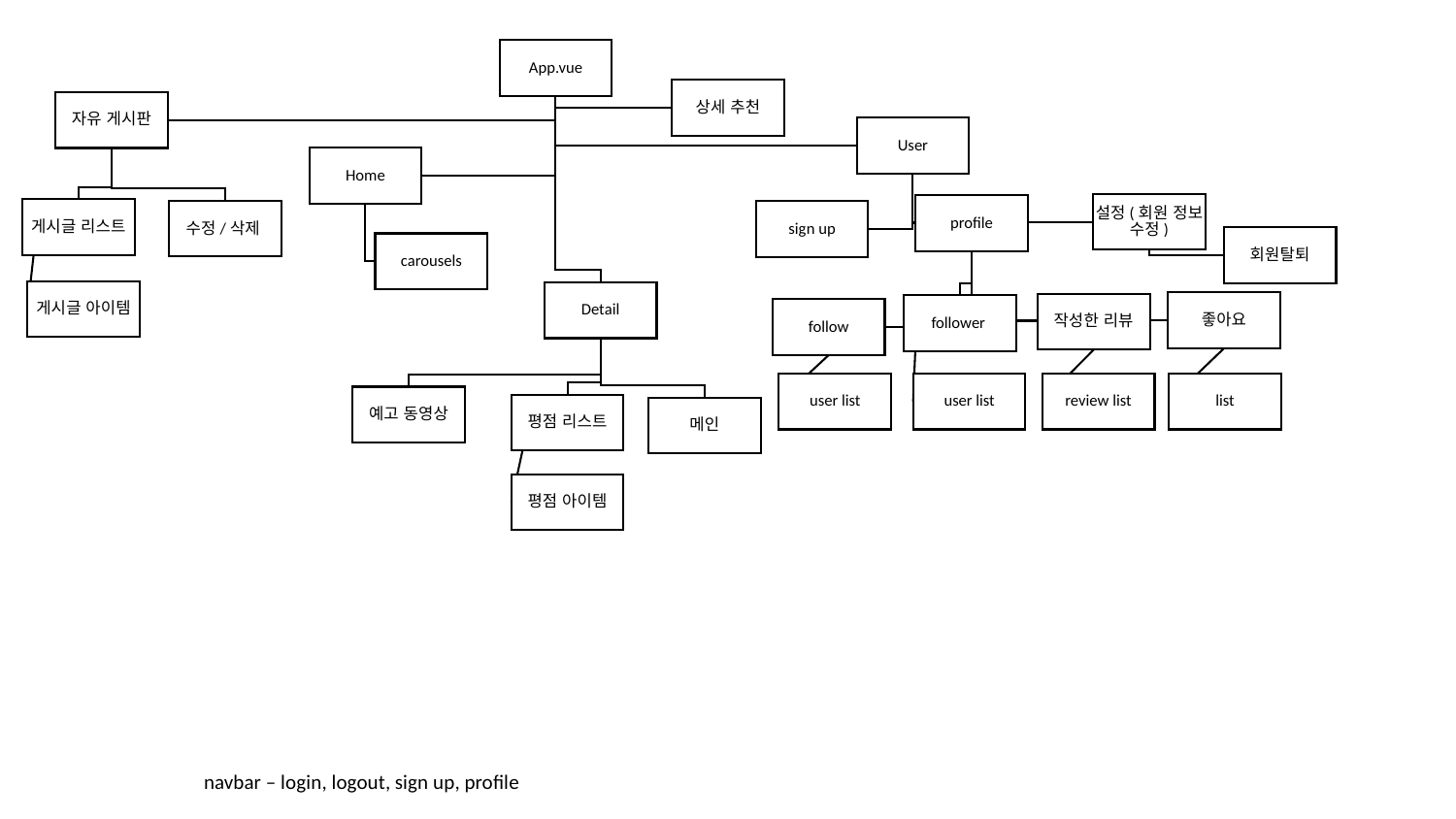

App.vue
Detail
예고 동영상
평점 리스트
평점 아이템
메인
Home
carousels
User
sign up
profile
follower
user list
follow
user list
작성한 리뷰
review list
좋아요
list
설정(회원 정보 수정)
회원탈퇴
자유 게시판
게시글 리스트
게시글 아이템
수정/삭제
상세 추천
navbar – login, logout, sign up, profile